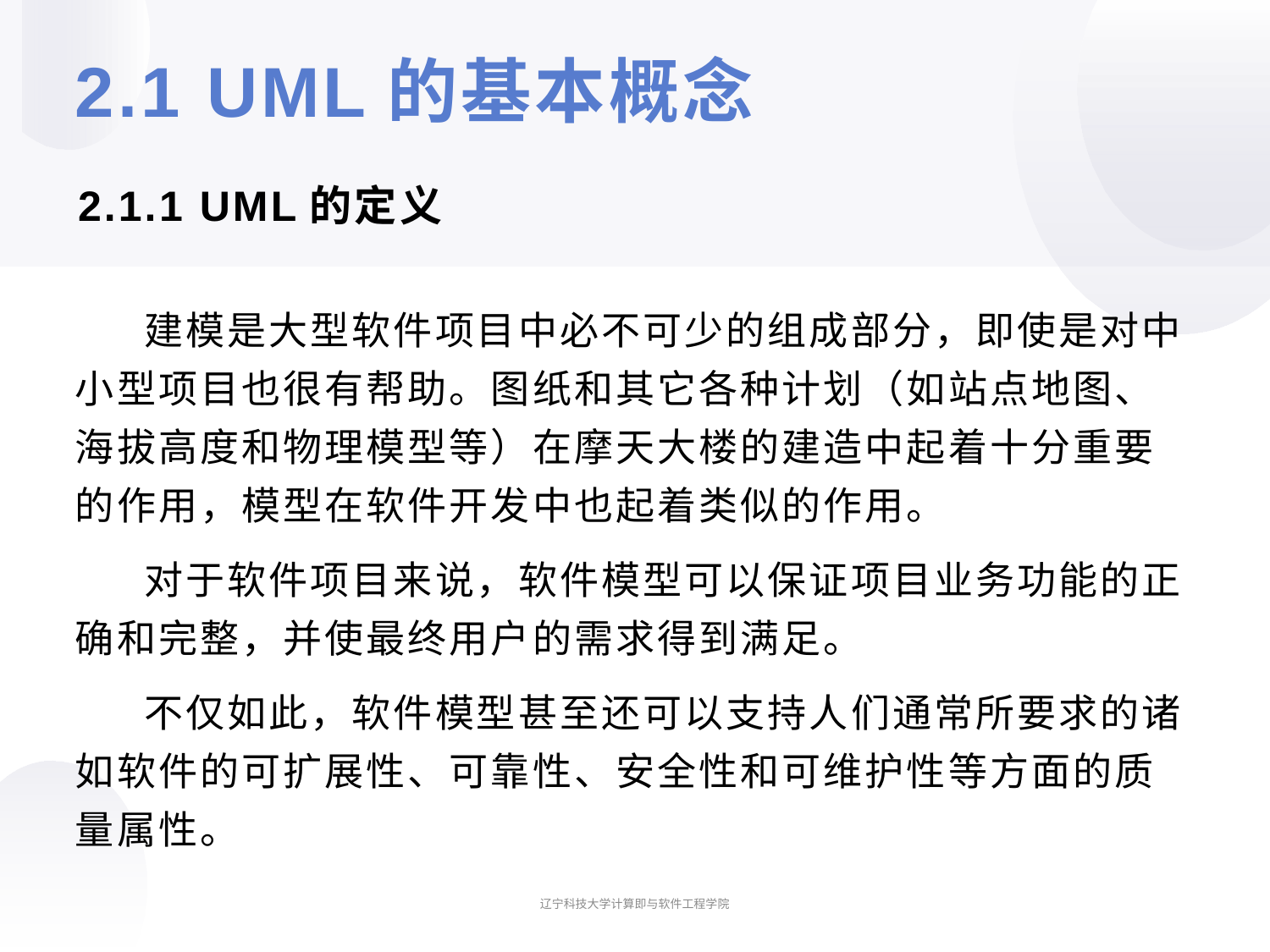

# 2.1 UML的基本概念
2.1.1 UML的定义

建模是大型软件项目中必不可少的组成部分，即使是对中小型项目也很有帮助。图纸和其它各种计划（如站点地图、海拔高度和物理模型等）在摩天大楼的建造中起着十分重要的作用，模型在软件开发中也起着类似的作用。
对于软件项目来说，软件模型可以保证项目业务功能的正确和完整，并使最终用户的需求得到满足。
不仅如此，软件模型甚至还可以支持人们通常所要求的诸如软件的可扩展性、可靠性、安全性和可维护性等方面的质量属性。

辽宁科技大学计算即与软件工程学院
5